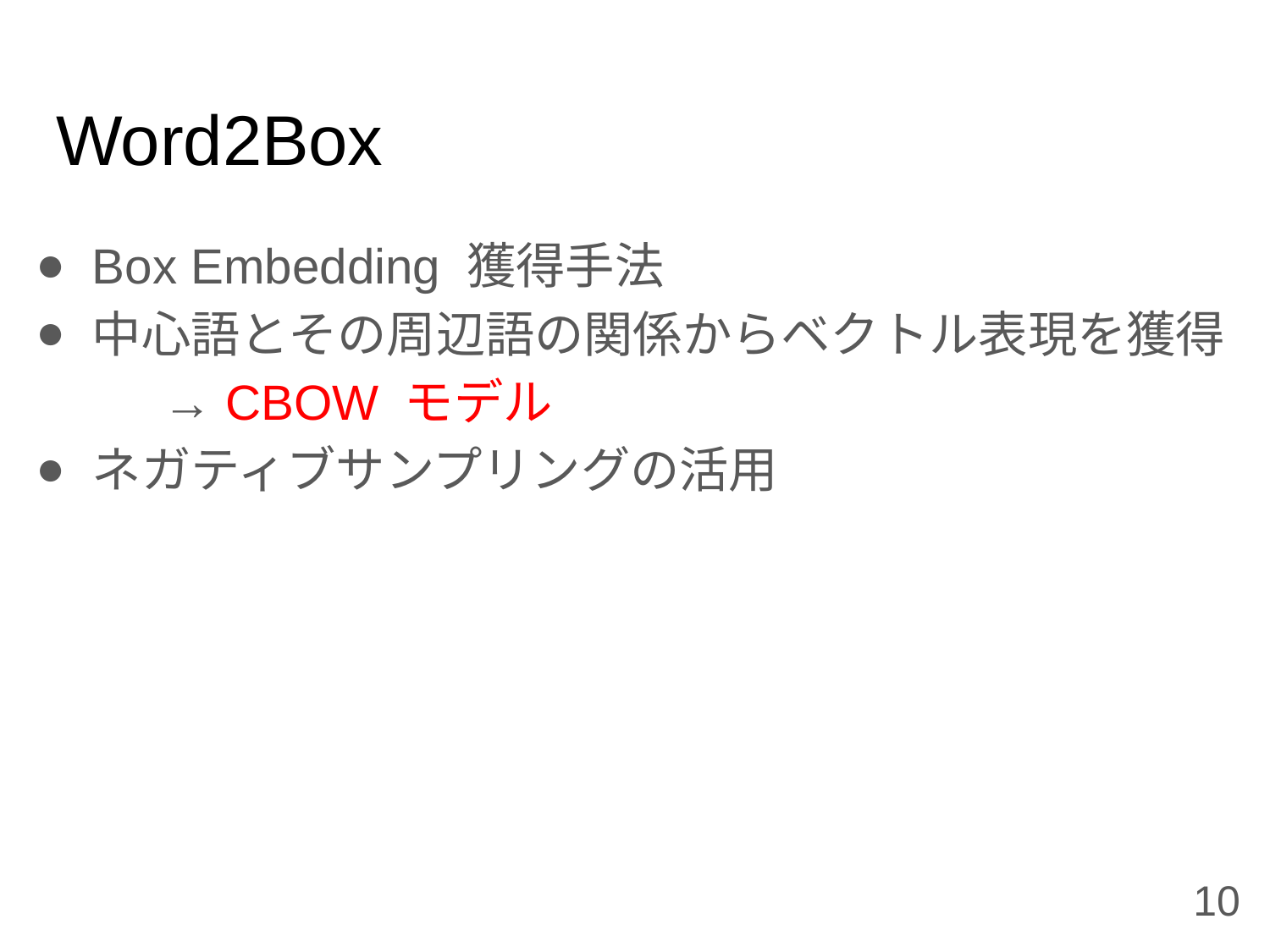

# Word2Box
Box Embedding 獲得手法
中心語とその周辺語の関係からベクトル表現を獲得
	→ CBOW モデル
ネガティブサンプリングの活用
10